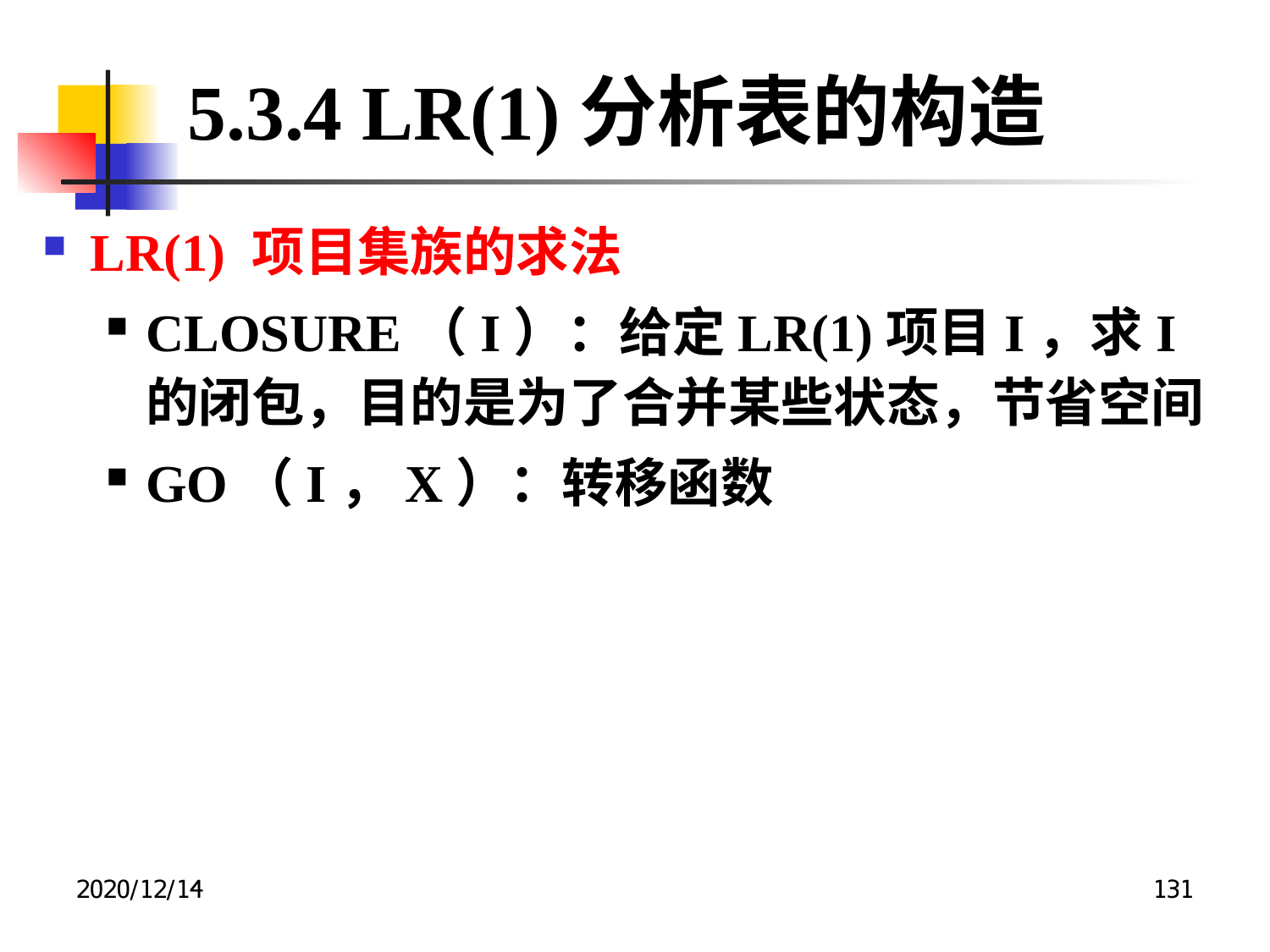

5.3.4 LR(1)分析表的构造
LR(1) 项目集族的求法
CLOSURE（I）：给定LR(1)项目I，求I的闭包，目的是为了合并某些状态，节省空间
GO（I，X）：转移函数
2020/12/14
131